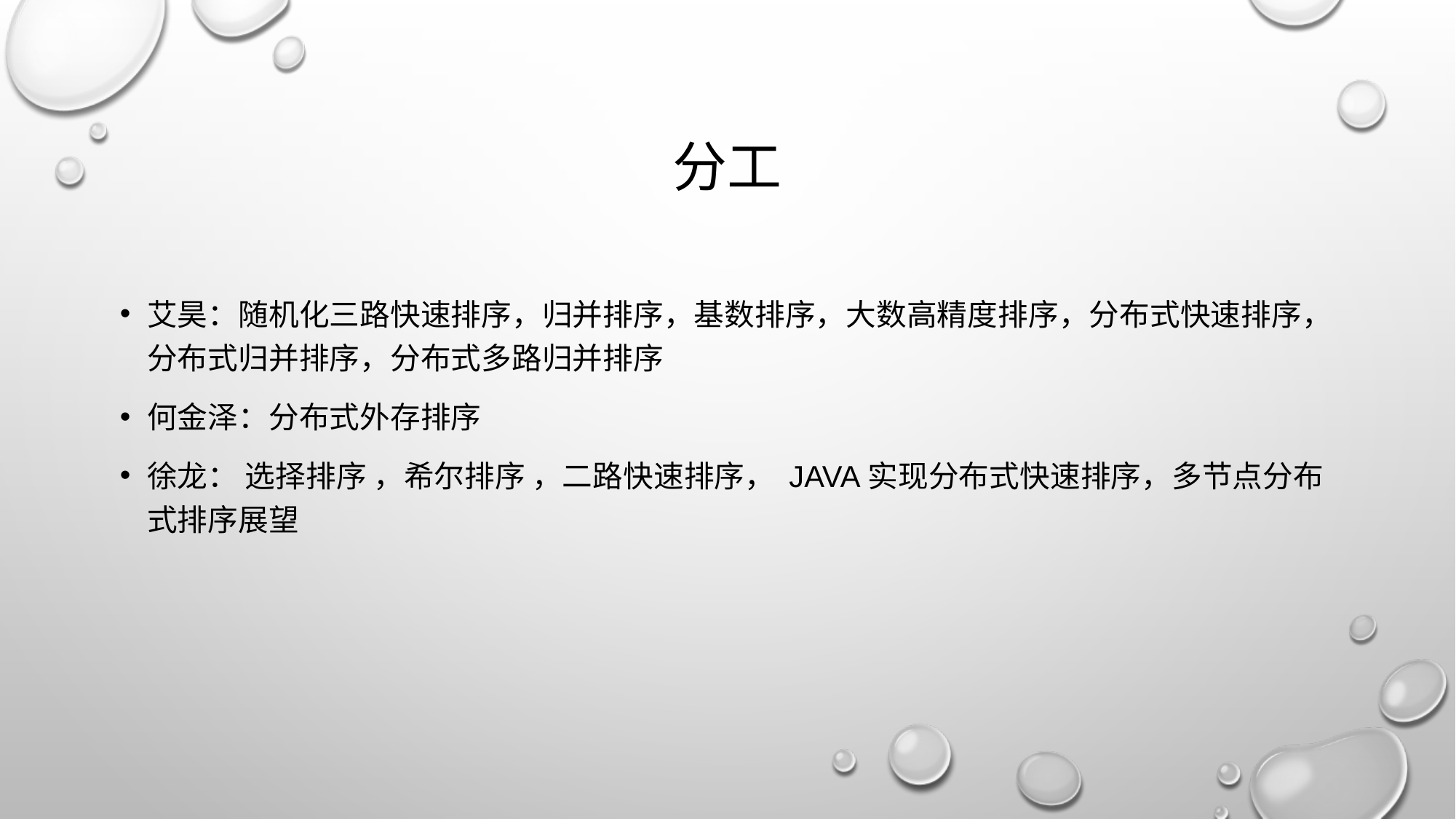

# 分工
艾昊：随机化三路快速排序，归并排序，基数排序，大数高精度排序，分布式快速排序，分布式归并排序，分布式多路归并排序
何金泽：分布式外存排序
徐龙： 选择排序 ，希尔排序 ，二路快速排序， Java实现分布式快速排序，多节点分布式排序展望